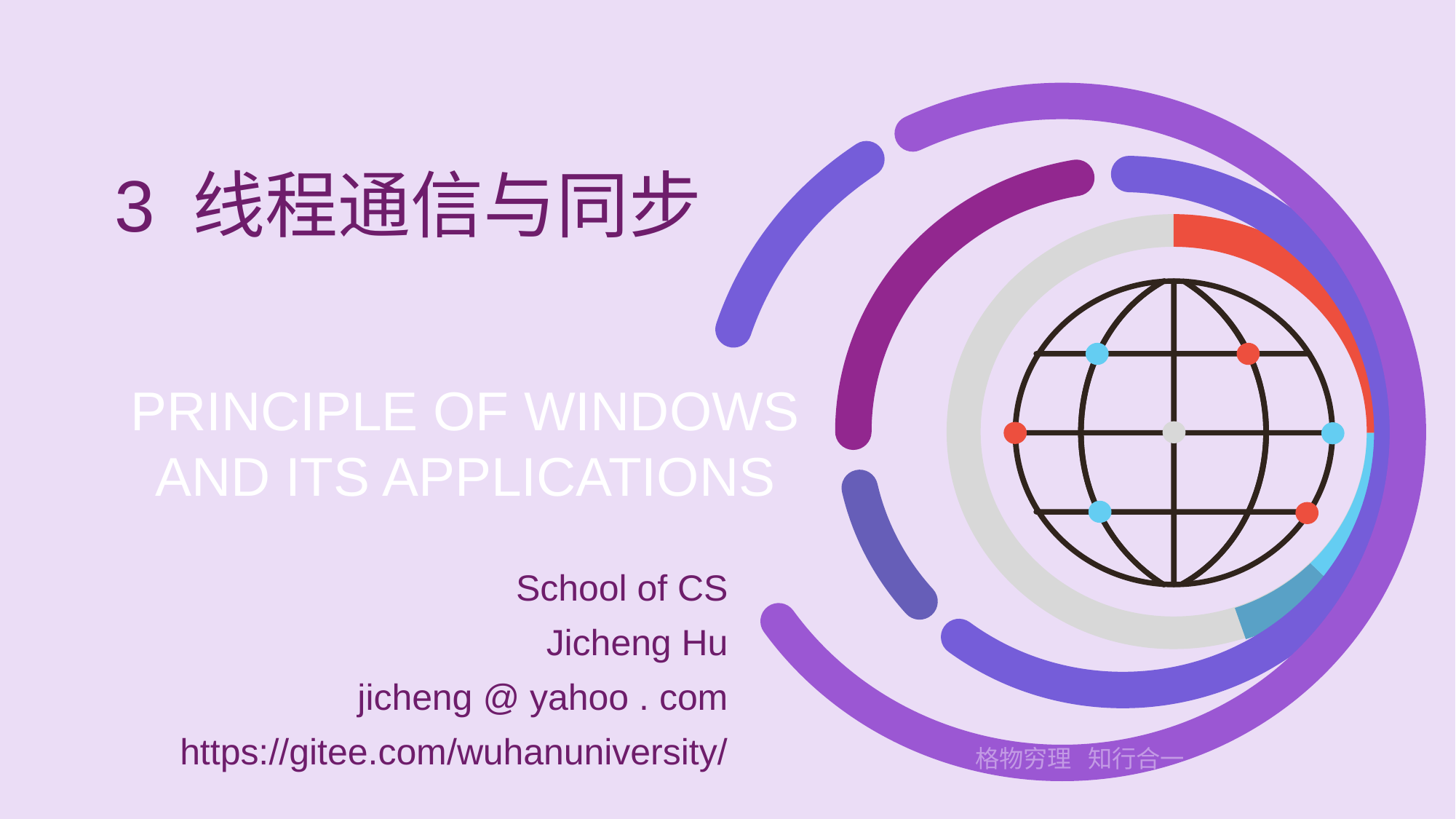

3 线程通信与同步
School of CS
Jicheng Hu
jicheng @ yahoo . com
https://gitee.com/wuhanuniversity/